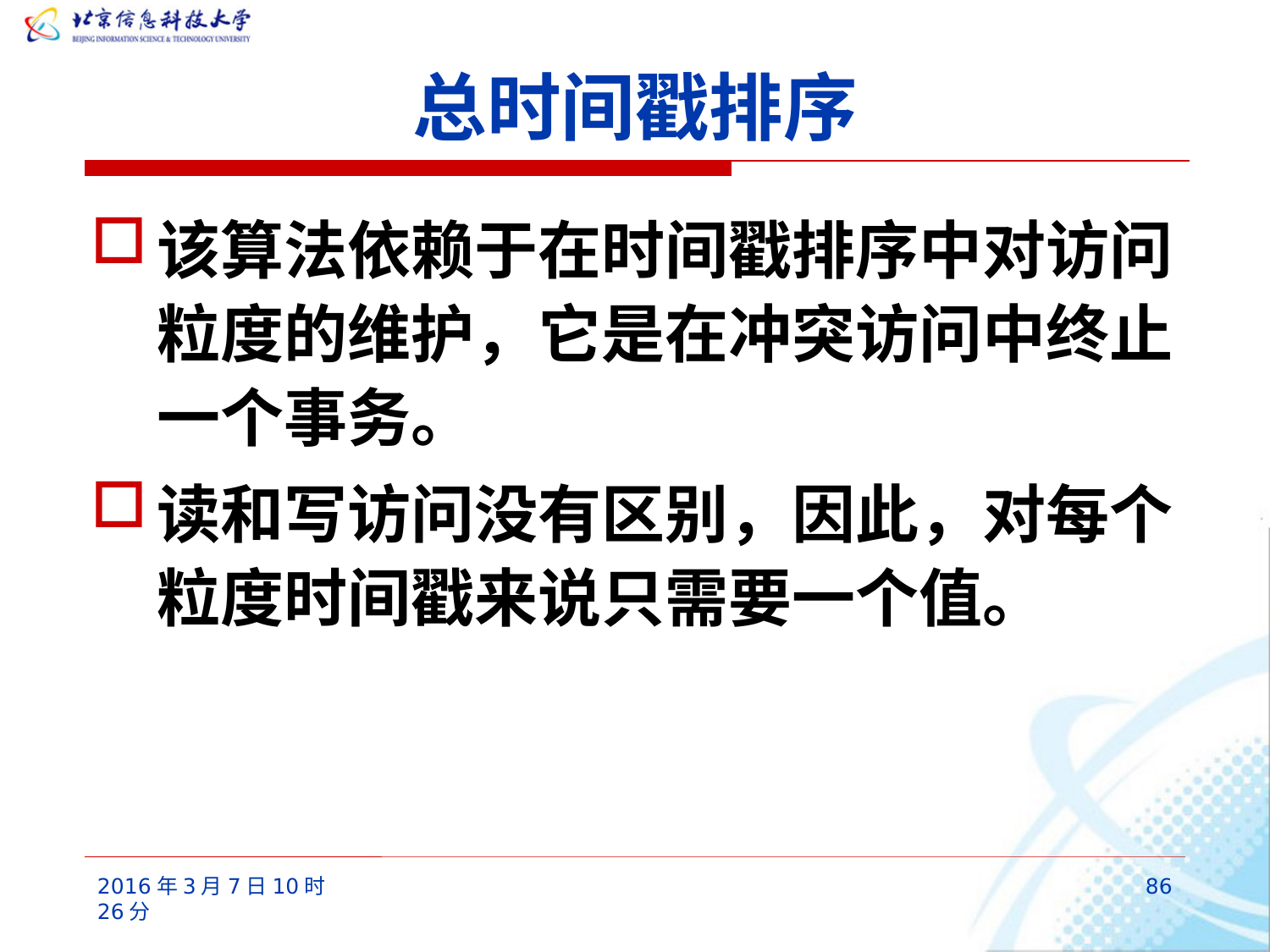

# 总时间戳排序
该算法依赖于在时间戳排序中对访问粒度的维护，它是在冲突访问中终止一个事务。
读和写访问没有区别，因此，对每个粒度时间戳来说只需要一个值。

2016年3月7日10时26分
86